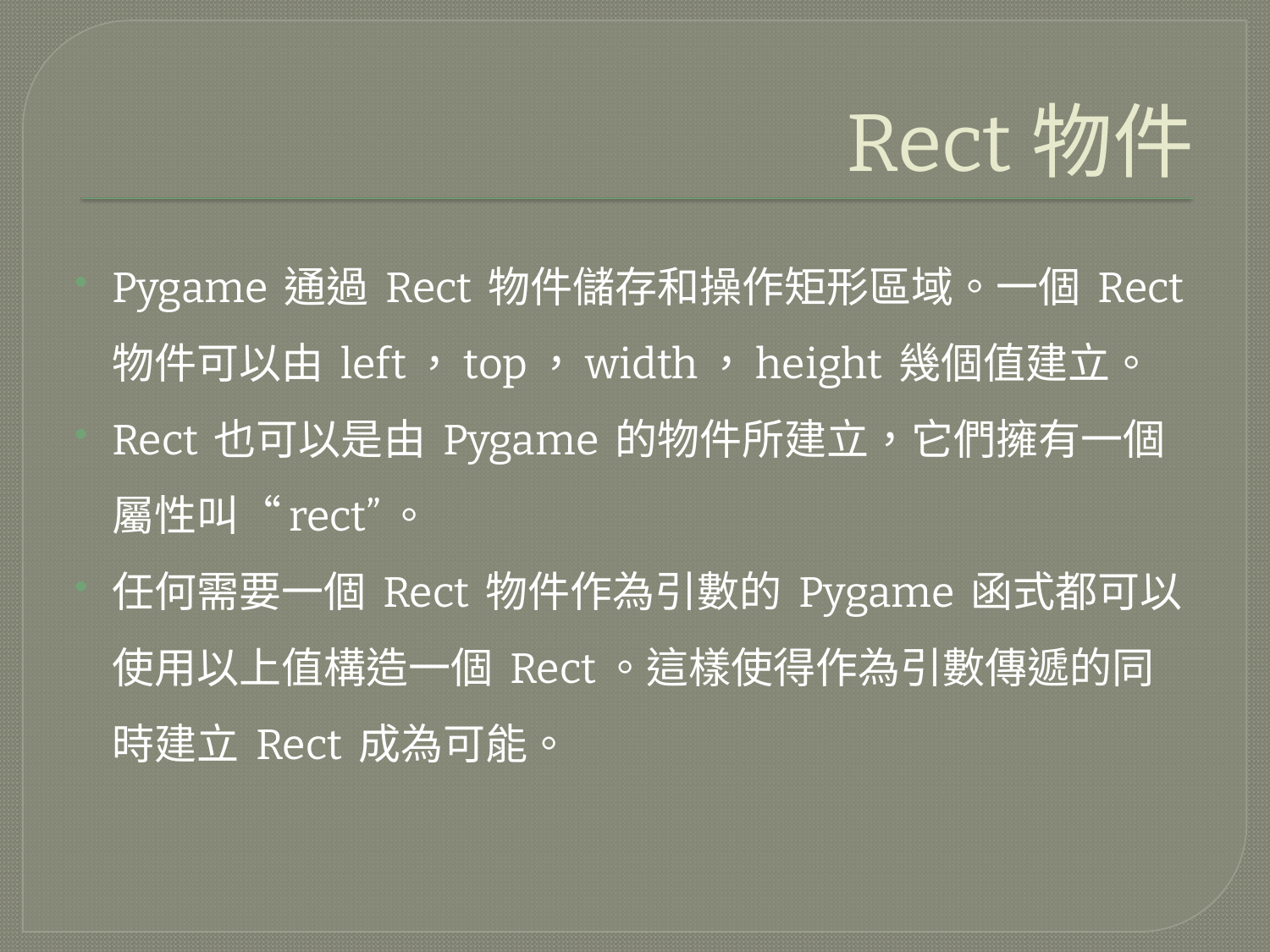

# Rect物件
Pygame 通過 Rect 物件儲存和操作矩形區域。一個 Rect 物件可以由 left，top，width，height 幾個值建立。
Rect 也可以是由 Pygame 的物件所建立，它們擁有一個屬性叫“rect”。
任何需要一個 Rect 物件作為引數的 Pygame 函式都可以使用以上值構造一個 Rect。這樣使得作為引數傳遞的同時建立 Rect 成為可能。